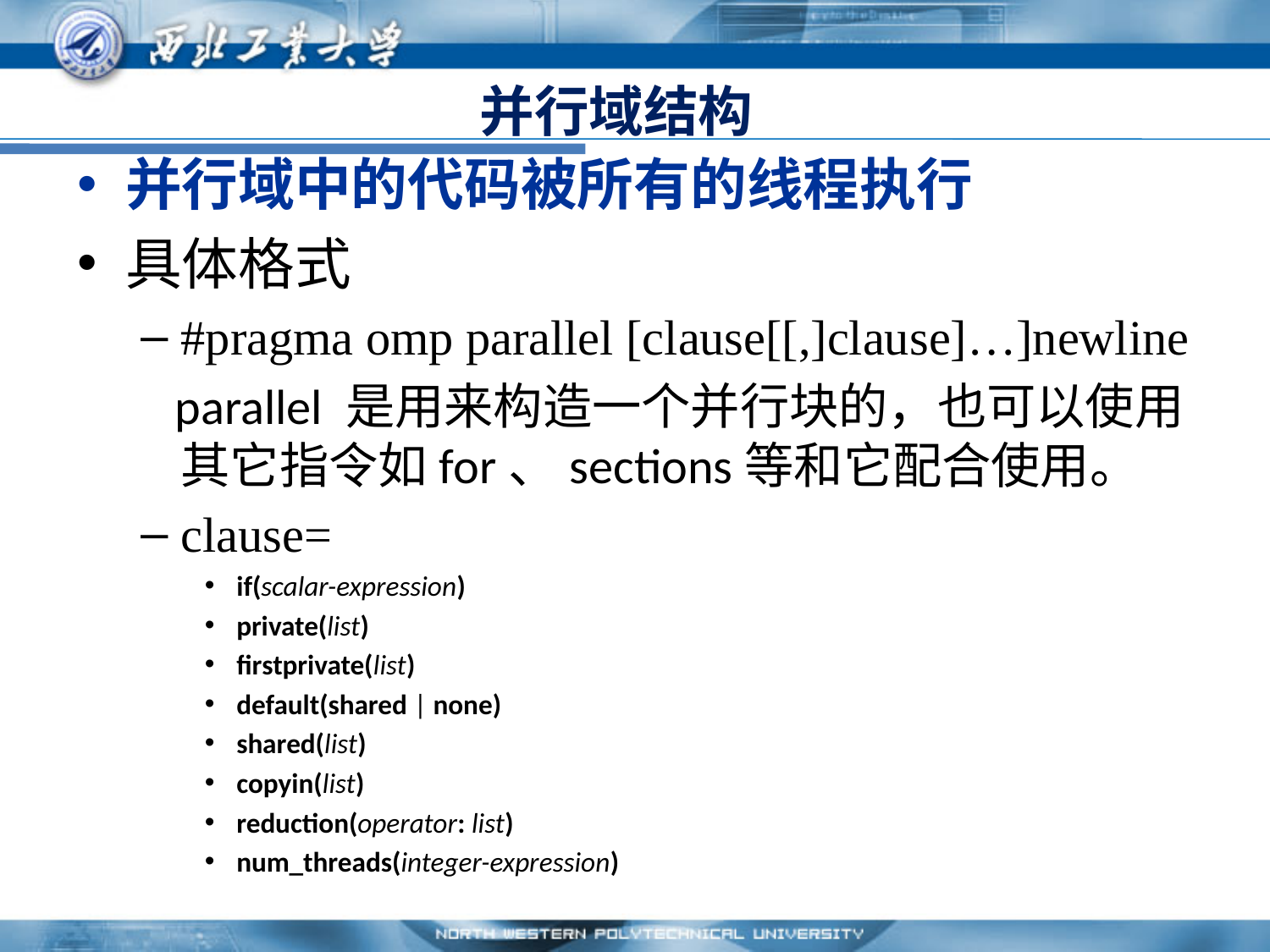

# 并行域结构
并行域中的代码被所有的线程执行
具体格式
#pragma omp parallel [clause[[,]clause]…]newline
   parallel 是用来构造一个并行块的，也可以使用其它指令如for、sections等和它配合使用。
clause=
if(scalar-expression)
private(list)
firstprivate(list)
default(shared | none)
shared(list)
copyin(list)
reduction(operator: list)
num_threads(integer-expression)